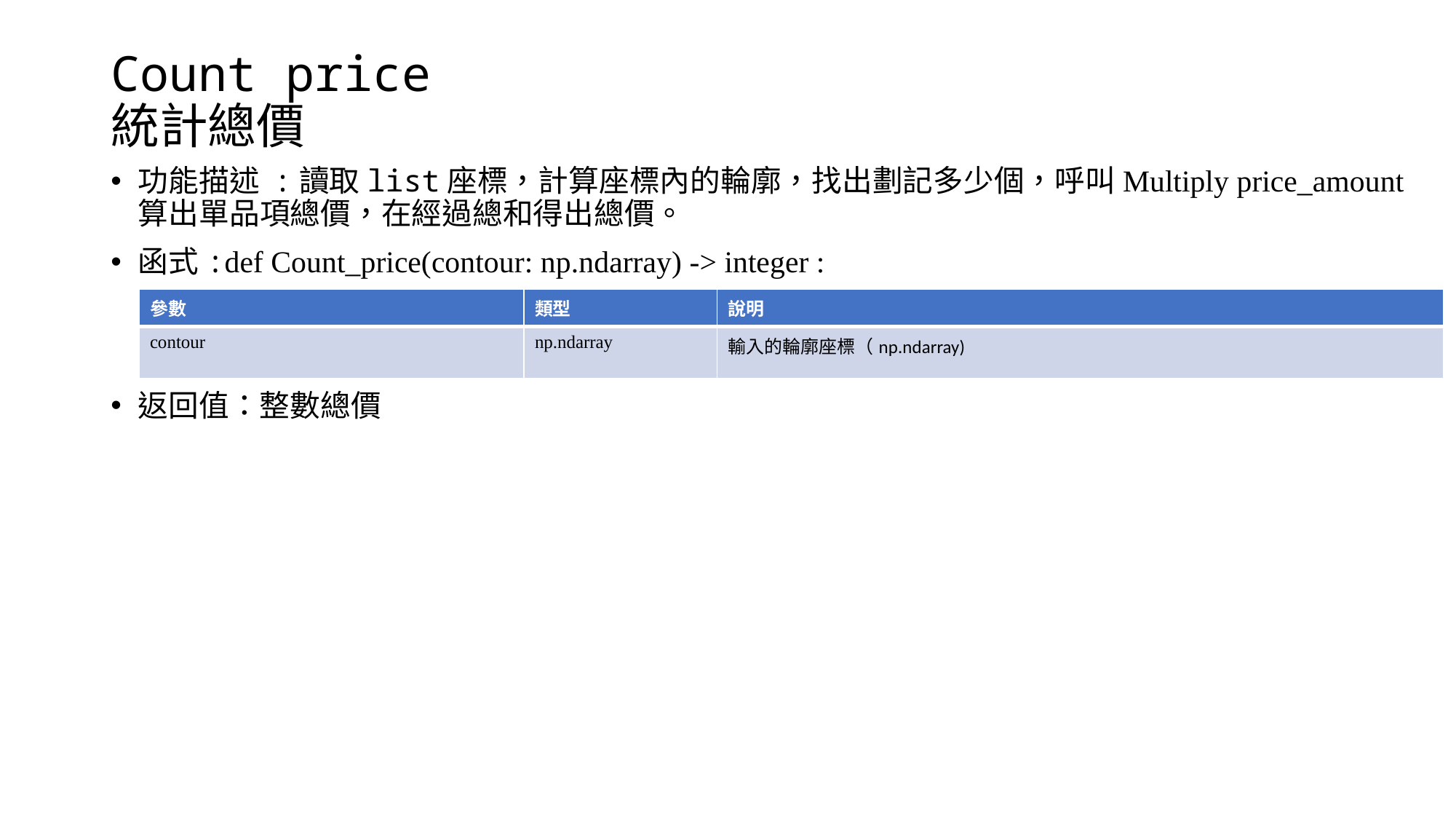

# Count price 統計總價
功能描述 :讀取list座標，計算座標內的輪廓，找出劃記多少個，呼叫Multiply price_amount算出單品項總價，在經過總和得出總價。
函式:def Count_price(contour: np.ndarray) -> integer :

返回值：整數總價

| 參數 | 類型 | 說明 |
| --- | --- | --- |
| contour | np.ndarray | 輸入的輪廓座標（np.ndarray) |